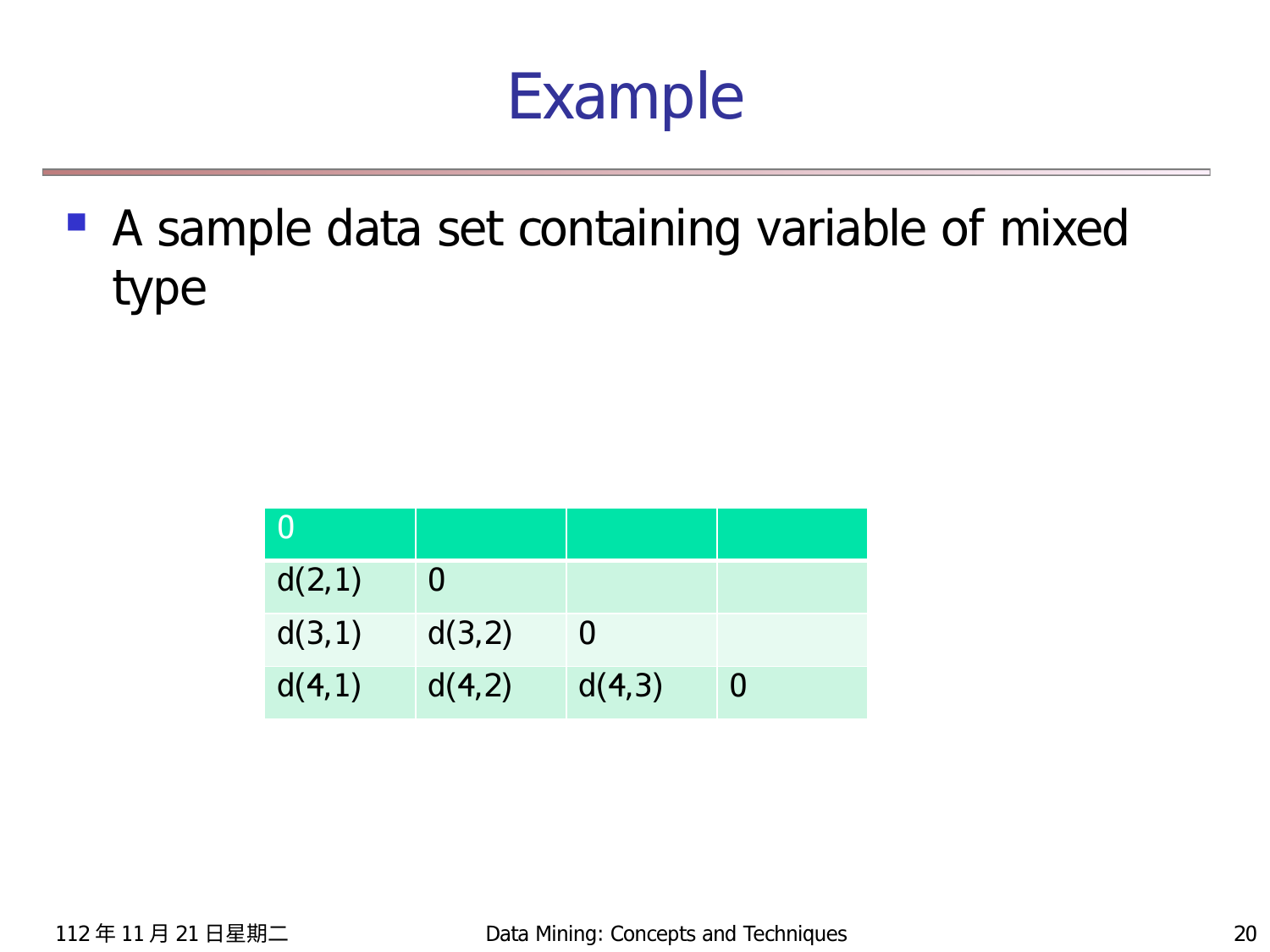

# Example
A sample data set containing variable of mixed type
| 0 |  |  |  |
| --- | --- | --- | --- |
| d(2,1) | 0 |  |  |
| d(3,1) | d(3,2) | 0 |  |
| d(4,1) | d(4,2) | d(4,3) | 0 |
112年11月21日星期二
Data Mining: Concepts and Techniques
20